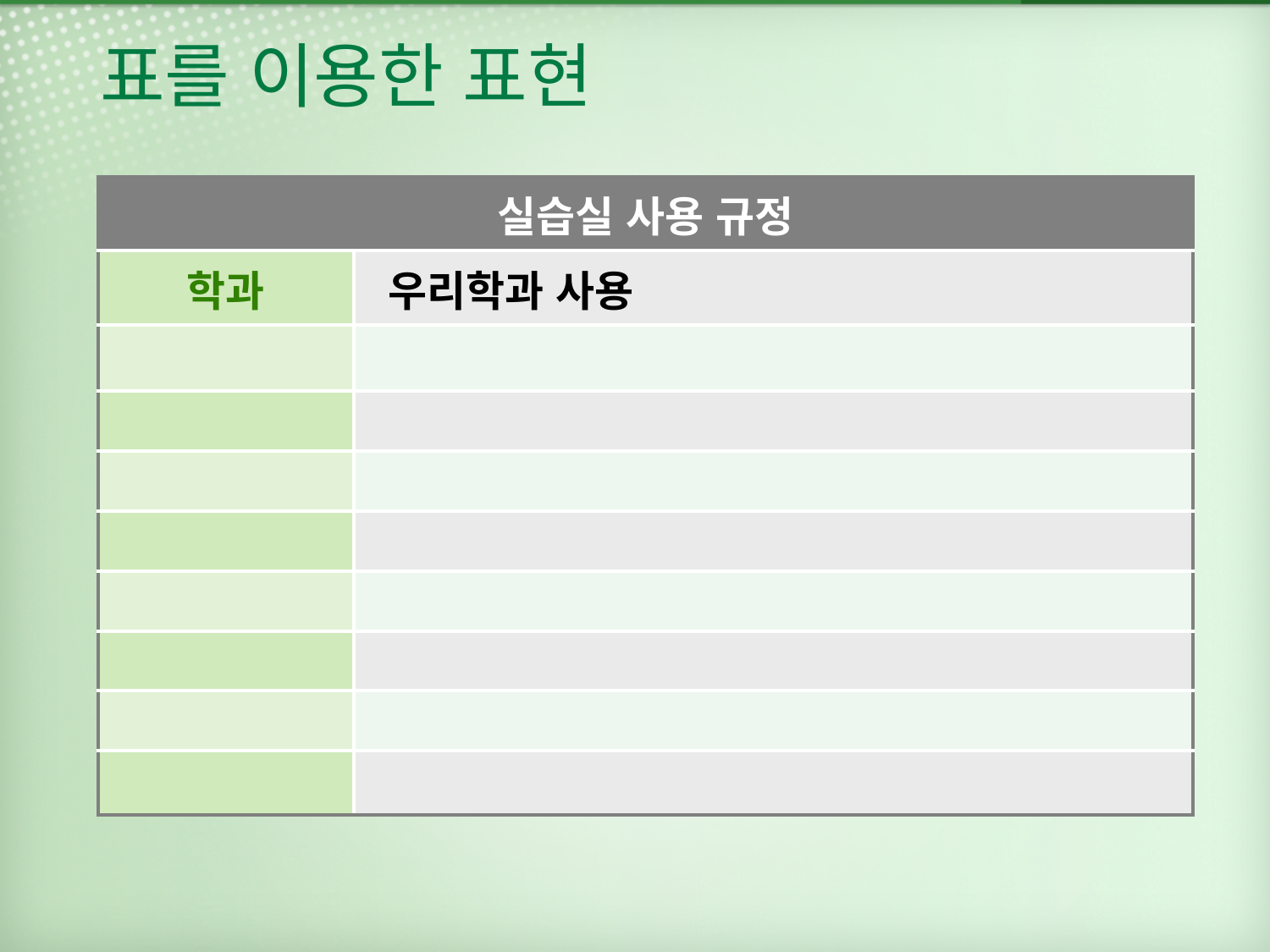

# 표를 이용한 표현
| 실습실 사용 규정 |  |
| --- | --- |
| 학과 | 우리학과 사용 |
|  |  |
|  |  |
|  |  |
|  |  |
|  |  |
|  |  |
|  |  |
|  |  |